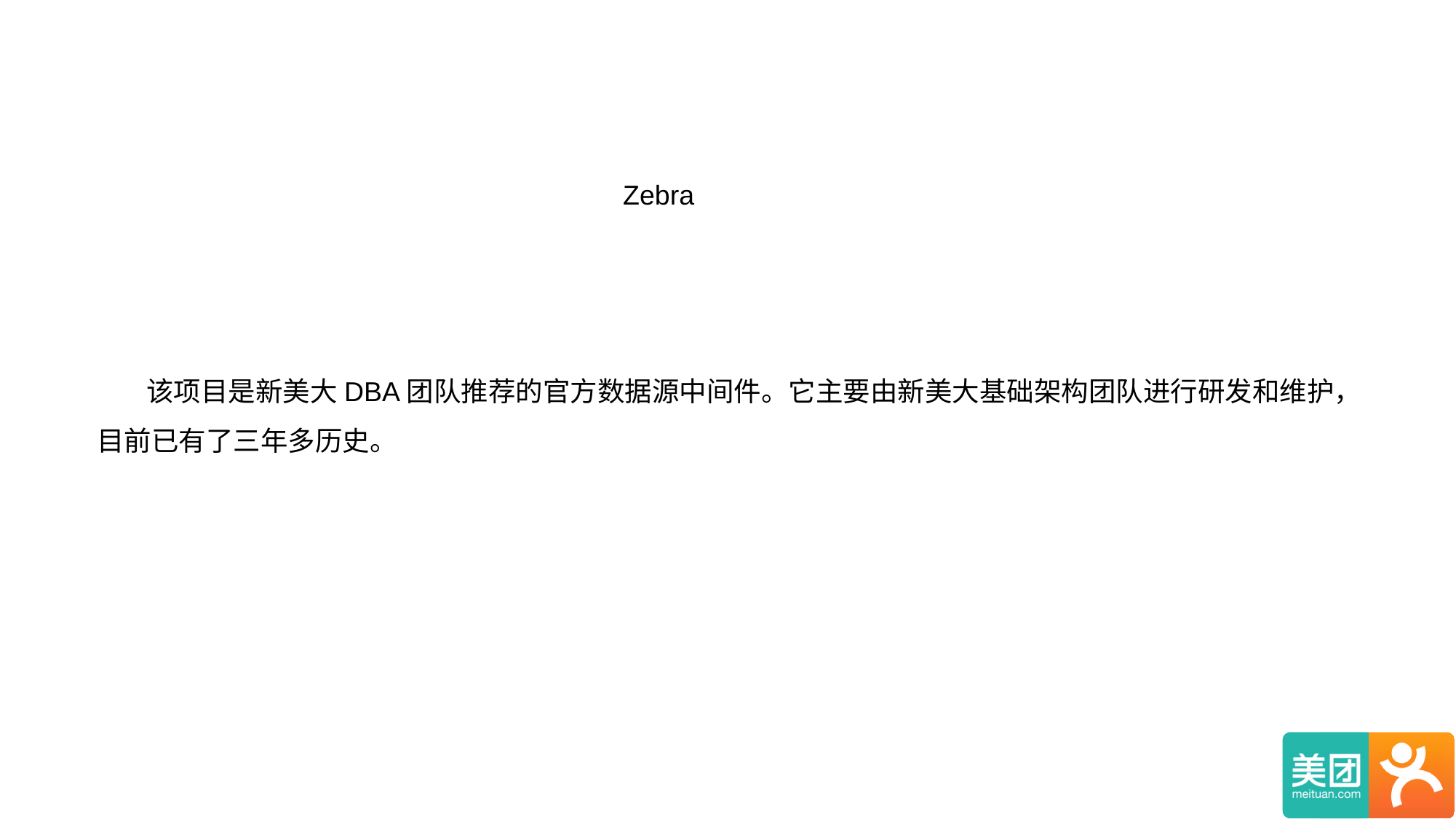

Zebra
       该项目是新美大DBA团队推荐的官方数据源中间件。它主要由新美大基础架构团队进行研发和维护，目前已有了三年多历史。